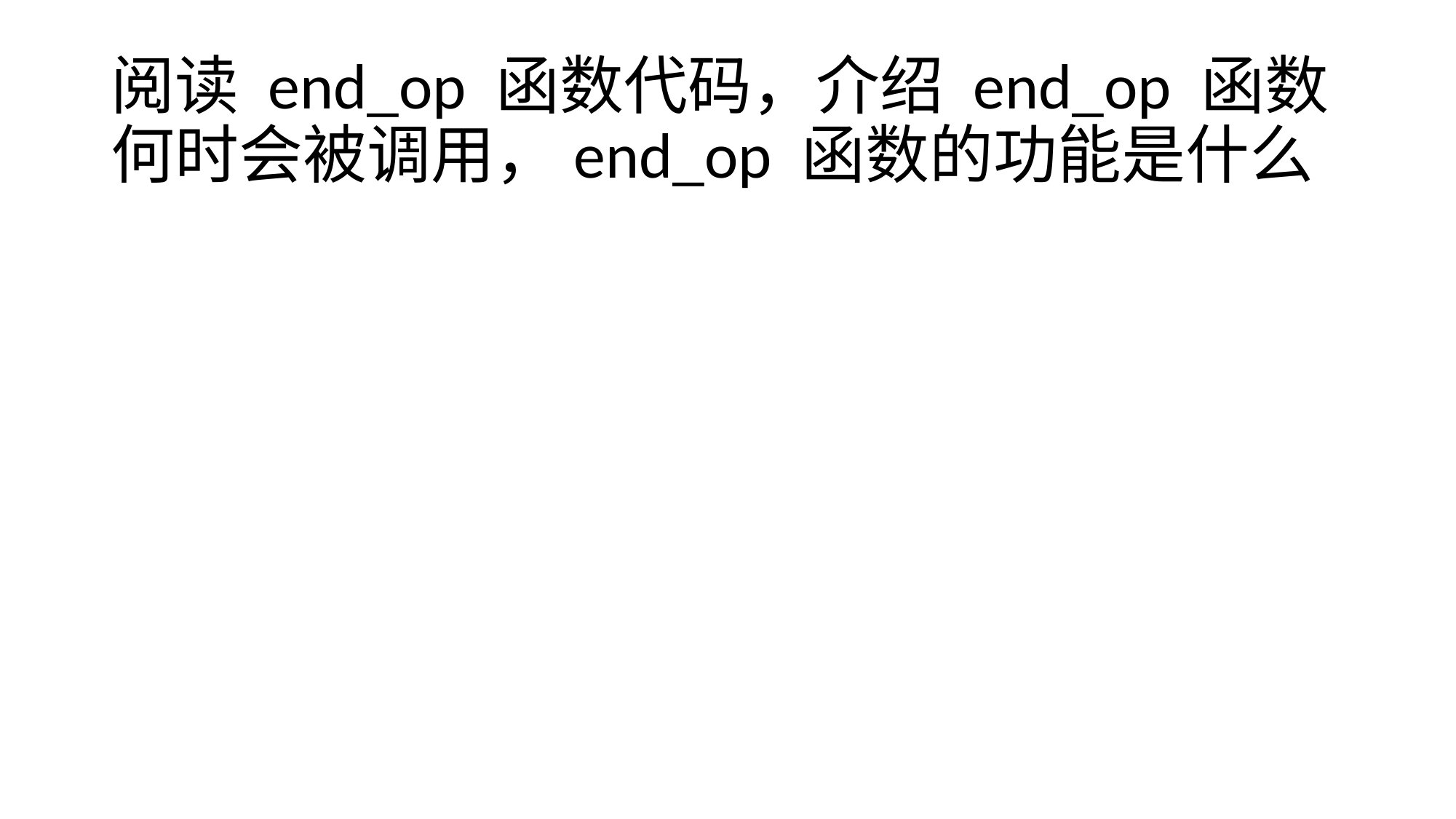

# 阅读 end_op 函数代码，介绍 end_op 函数何时会被调用，end_op 函数的功能是什么